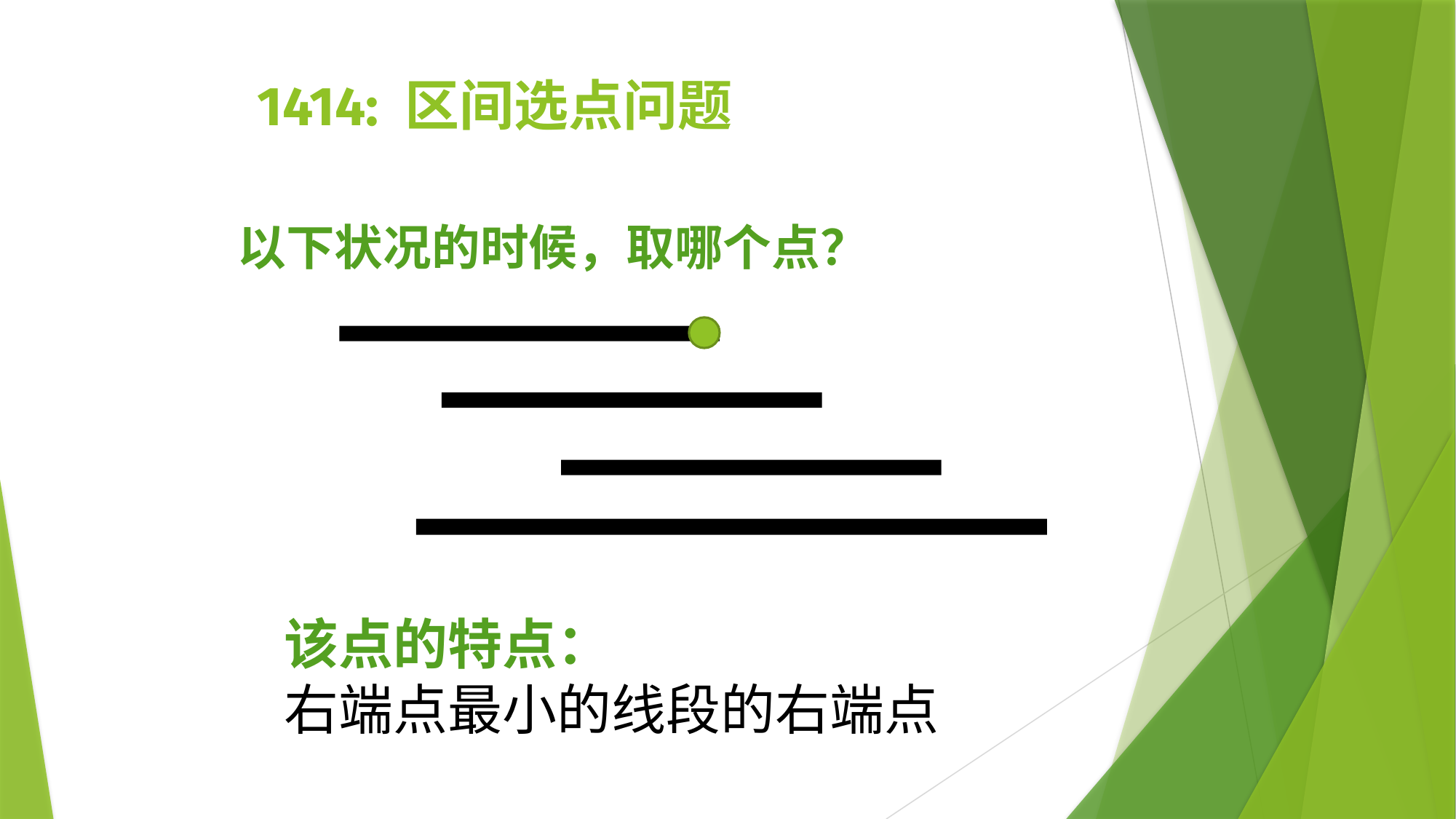

# 1414: 区间选点问题
以下状况的时候，取哪个点？

该点的特点：
右端点最小的线段的右端点